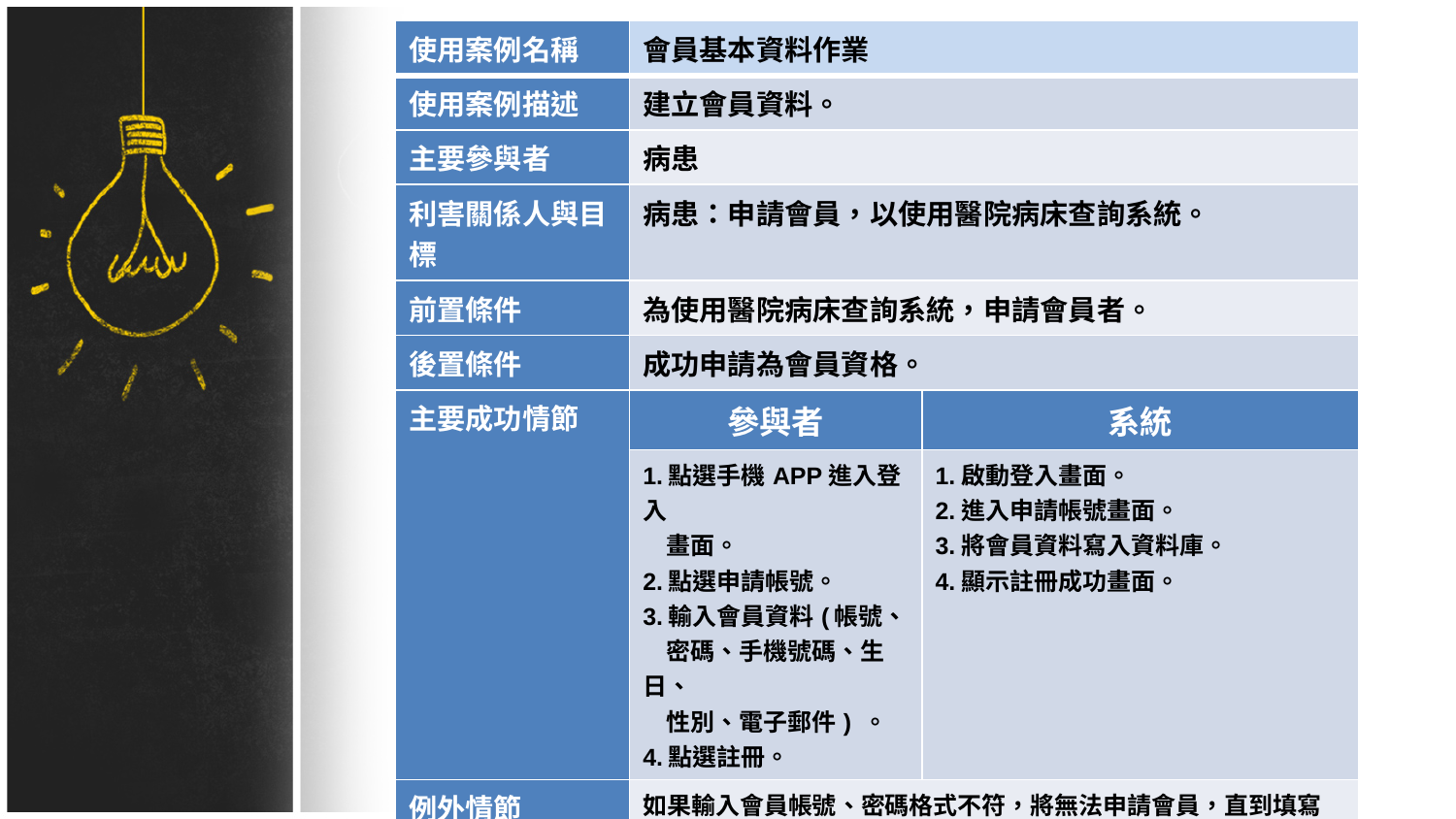

| 使用案例名稱 | 會員基本資料作業 |  |
| --- | --- | --- |
| 使用案例描述 | 建立會員資料。 |  |
| 主要參與者 | 病患 |  |
| 利害關係人與目標 | 病患：申請會員，以使用醫院病床查詢系統。 |  |
| 前置條件 | 為使用醫院病床查詢系統，申請會員者。 |  |
| 後置條件 | 成功申請為會員資格。 |  |
| 主要成功情節 | 參與者 | 系統 |
|  | 1.點選手機APP進入登入 畫面。 2.點選申請帳號。 3.輸入會員資料(帳號、 密碼、手機號碼、生日、 性別、電子郵件) 。 4.點選註冊。 | 1.啟動登入畫面。 2.進入申請帳號畫面。 3.將會員資料寫入資料庫。 4.顯示註冊成功畫面。 |
| 例外情節 | 如果輸入會員帳號、密碼格式不符，將無法申請會員，直到填寫格式正確為止。 |  |
| 其他需求 | 會員帳號必須是email格式 所填的縣市為現居住地 密碼必須具有英文與數字，長度至少差過八位 |  |